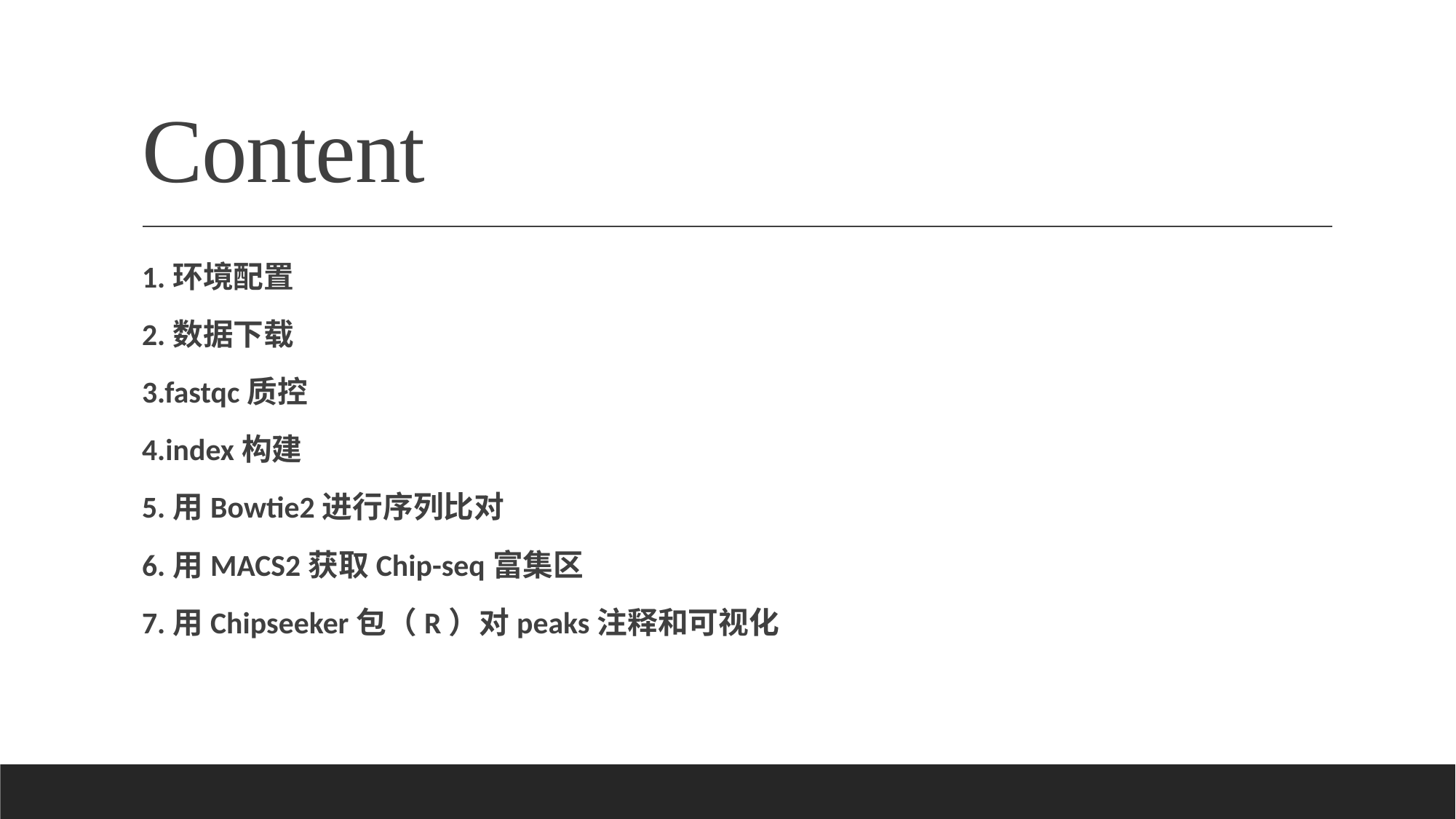

# Content
1.环境配置
2.数据下载
3.fastqc质控
4.index构建
5.用Bowtie2进行序列比对
6.用MACS2获取Chip-seq富集区
7.用Chipseeker包（R）对peaks注释和可视化